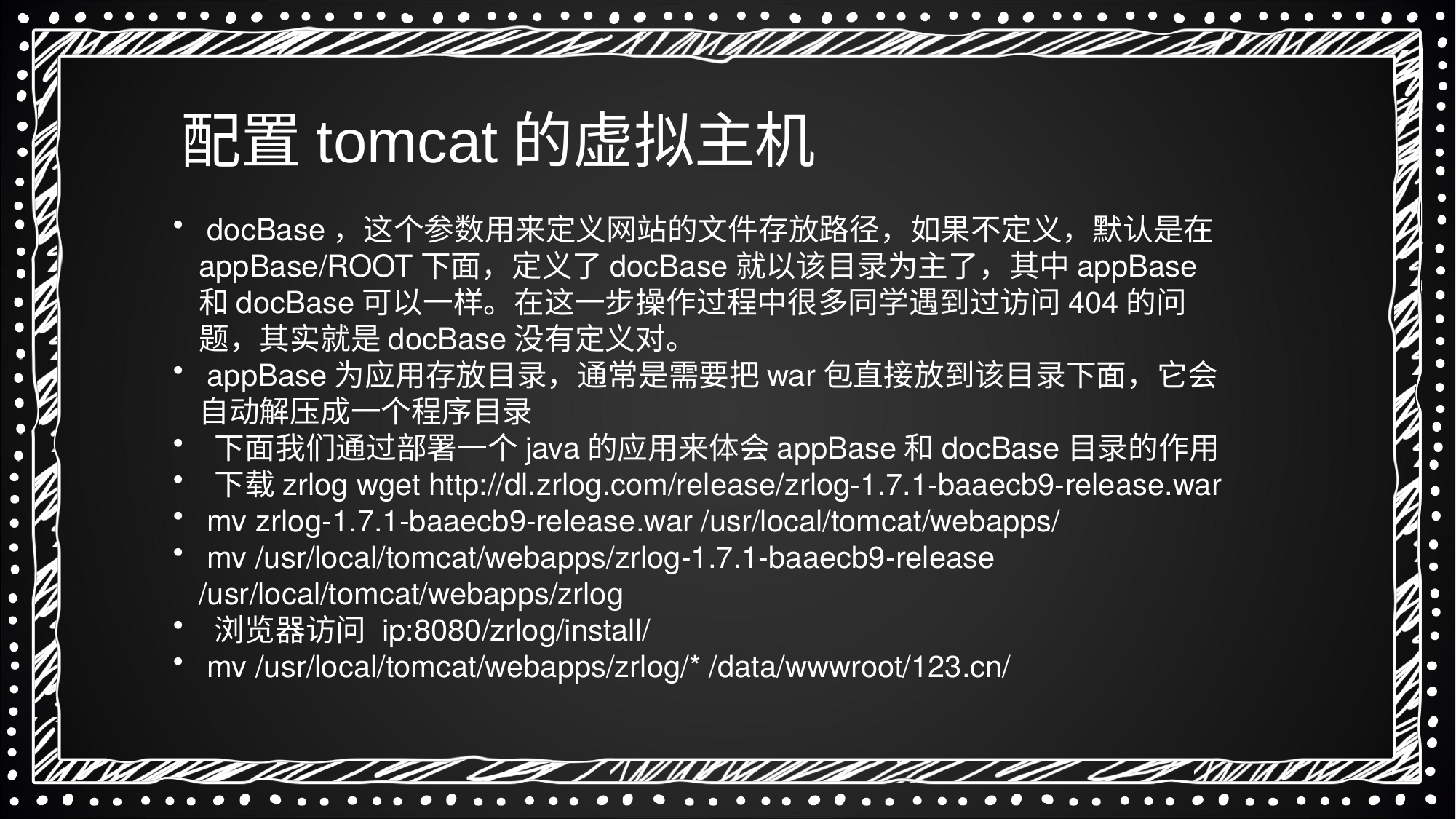

配置tomcat的虚拟主机
 docBase，这个参数用来定义网站的文件存放路径，如果不定义，默认是在appBase/ROOT下面，定义了docBase就以该目录为主了，其中appBase和docBase可以一样。在这一步操作过程中很多同学遇到过访问404的问题，其实就是docBase没有定义对。
 appBase为应用存放目录，通常是需要把war包直接放到该目录下面，它会自动解压成一个程序目录
 下面我们通过部署一个java的应用来体会appBase和docBase目录的作用
 下载zrlog wget http://dl.zrlog.com/release/zrlog-1.7.1-baaecb9-release.war
 mv zrlog-1.7.1-baaecb9-release.war /usr/local/tomcat/webapps/
 mv /usr/local/tomcat/webapps/zrlog-1.7.1-baaecb9-release /usr/local/tomcat/webapps/zrlog
 浏览器访问 ip:8080/zrlog/install/
 mv /usr/local/tomcat/webapps/zrlog/* /data/wwwroot/123.cn/